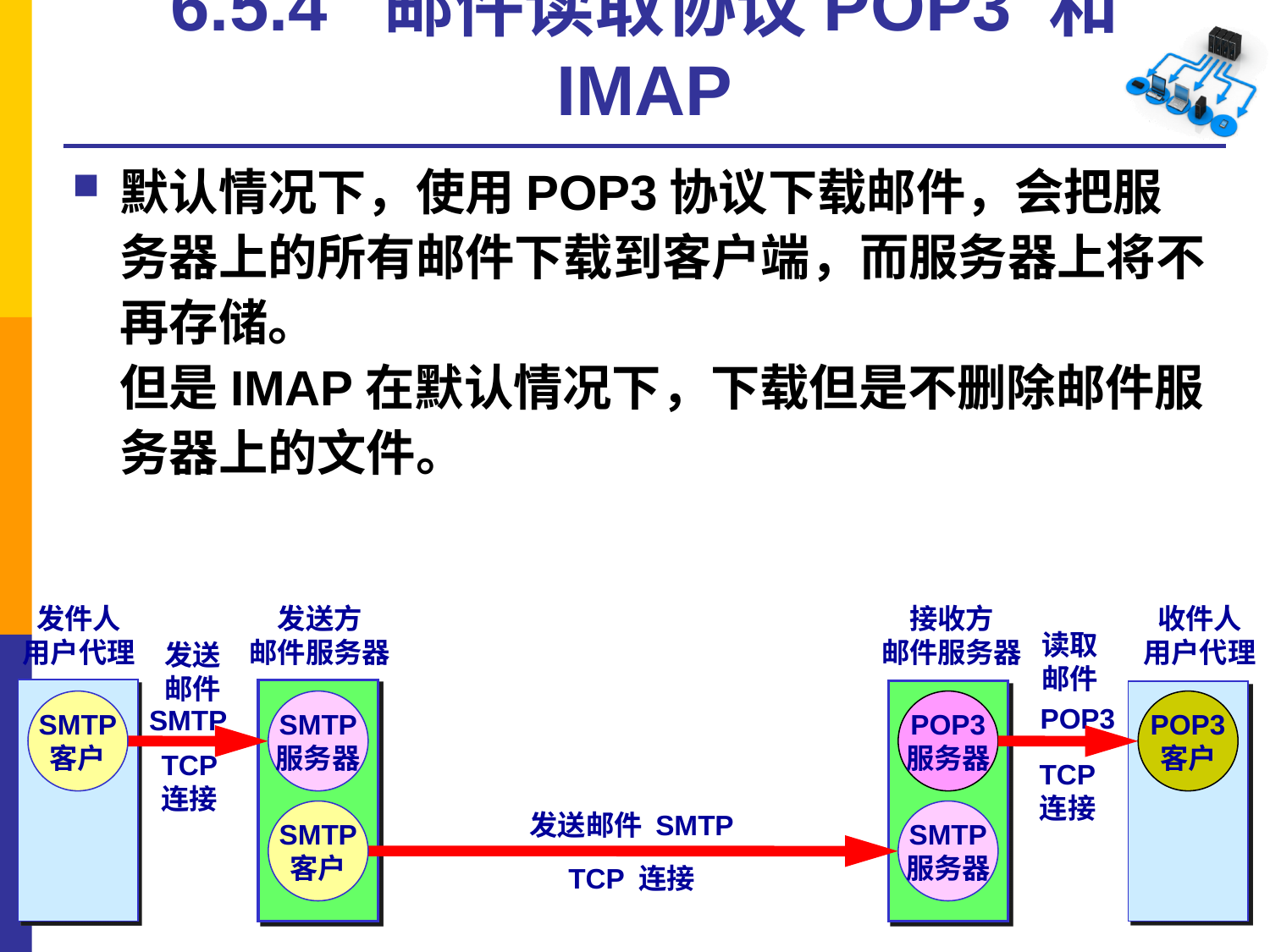

# 6.5.4  邮件读取协议POP3 和 IMAP
默认情况下，使用POP3协议下载邮件，会把服务器上的所有邮件下载到客户端，而服务器上将不再存储。
但是IMAP在默认情况下，下载但是不删除邮件服务器上的文件。
发件人
用户代理
发送方
邮件服务器
接收方
邮件服务器
收件人
用户代理
读取
邮件
发送
邮件

SMTP
客户
SMTP
服务器
POP3
服务器
POP3
客户
POP3
SMTP
TCP
连接

TCP
连接
发送邮件 SMTP
SMTP
客户
SMTP
服务器

TCP 连接
64
64
64